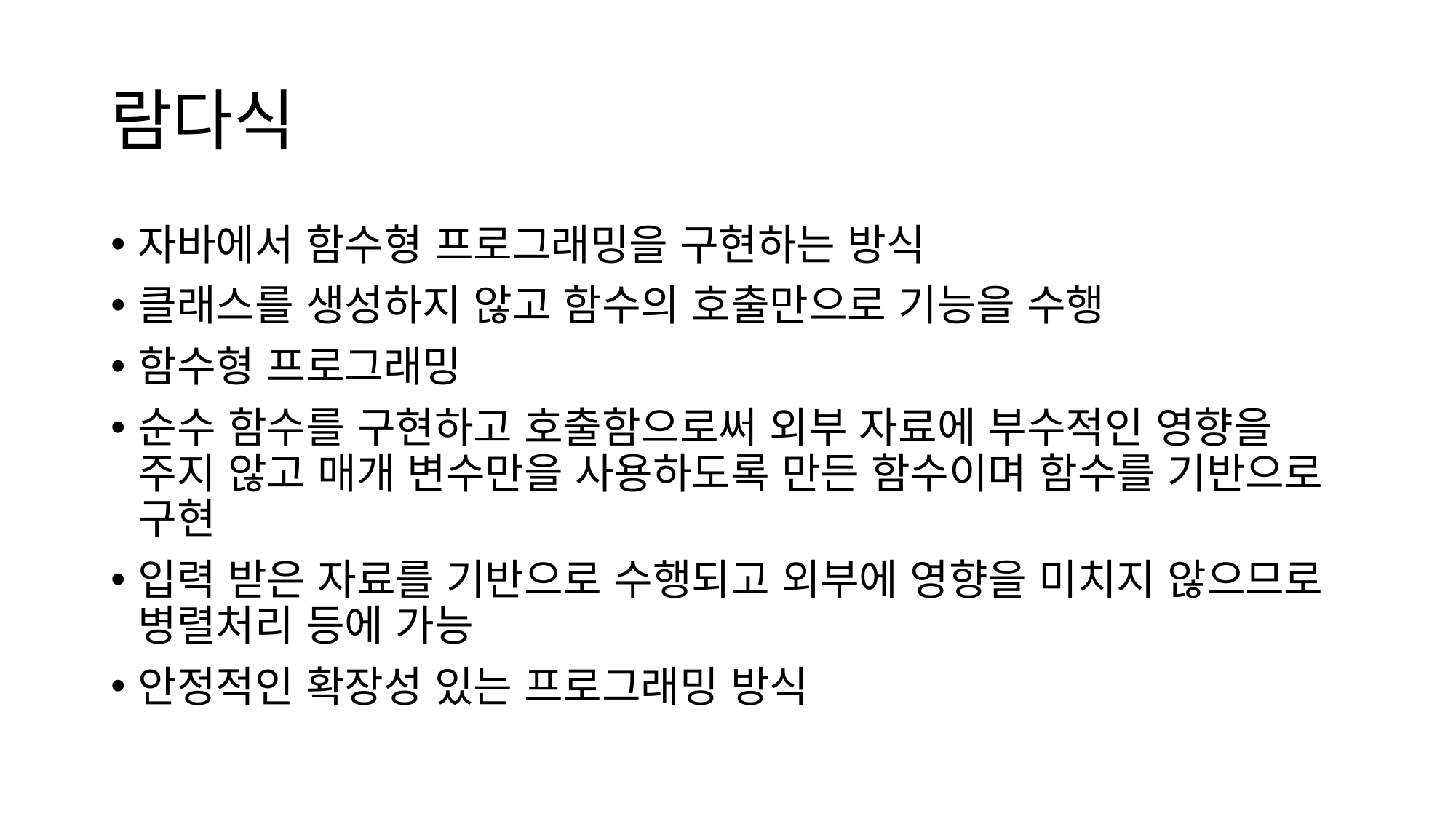

# 람다식
자바에서 함수형 프로그래밍을 구현하는 방식
클래스를 생성하지 않고 함수의 호출만으로 기능을 수행
함수형 프로그래밍
순수 함수를 구현하고 호출함으로써 외부 자료에 부수적인 영향을 주지 않고 매개 변수만을 사용하도록 만든 함수이며 함수를 기반으로 구현
입력 받은 자료를 기반으로 수행되고 외부에 영향을 미치지 않으므로 병렬처리 등에 가능
안정적인 확장성 있는 프로그래밍 방식